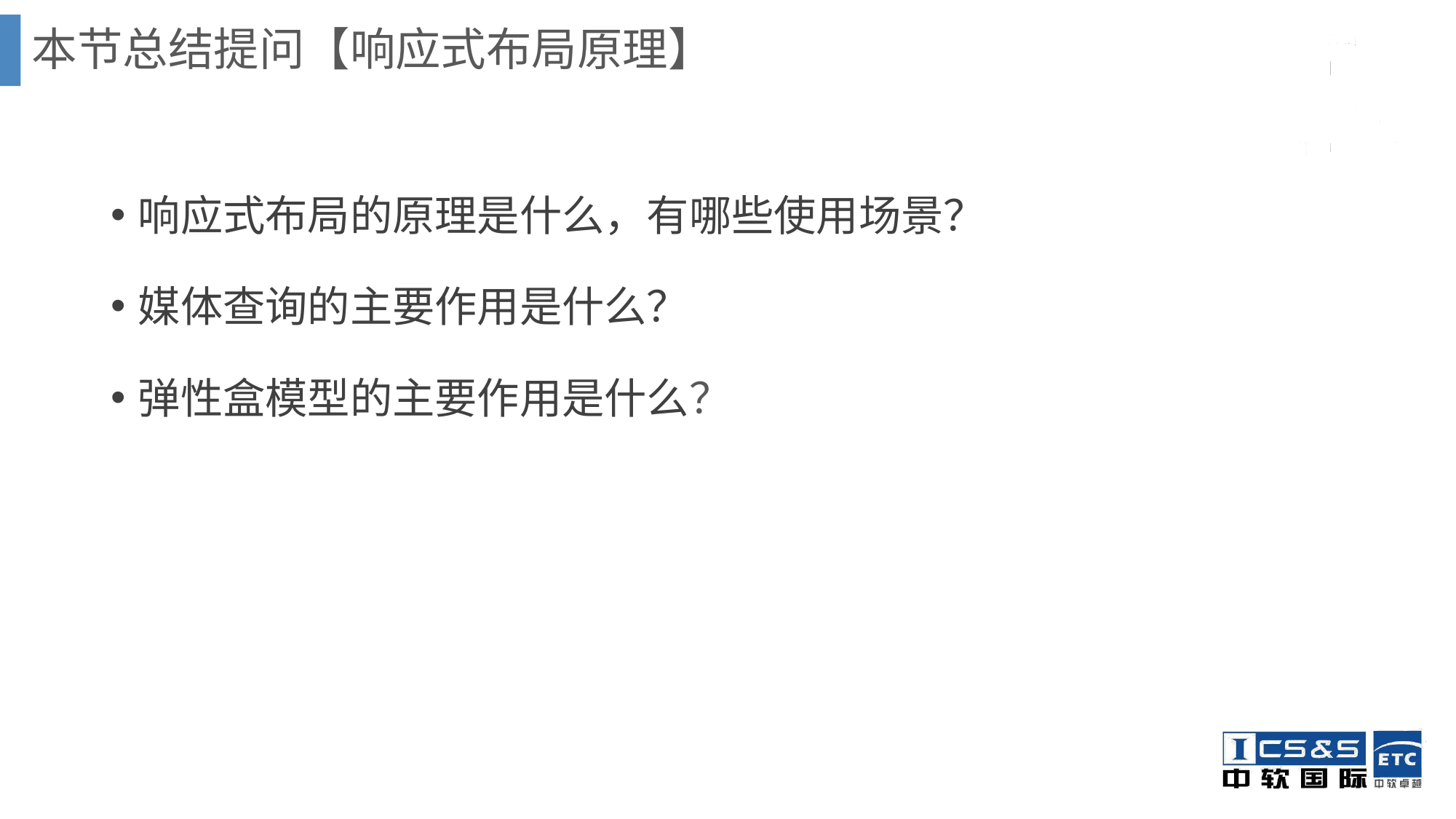

# 本节总结提问【响应式布局原理】
响应式布局的原理是什么，有哪些使用场景？
媒体查询的主要作用是什么？
弹性盒模型的主要作用是什么？